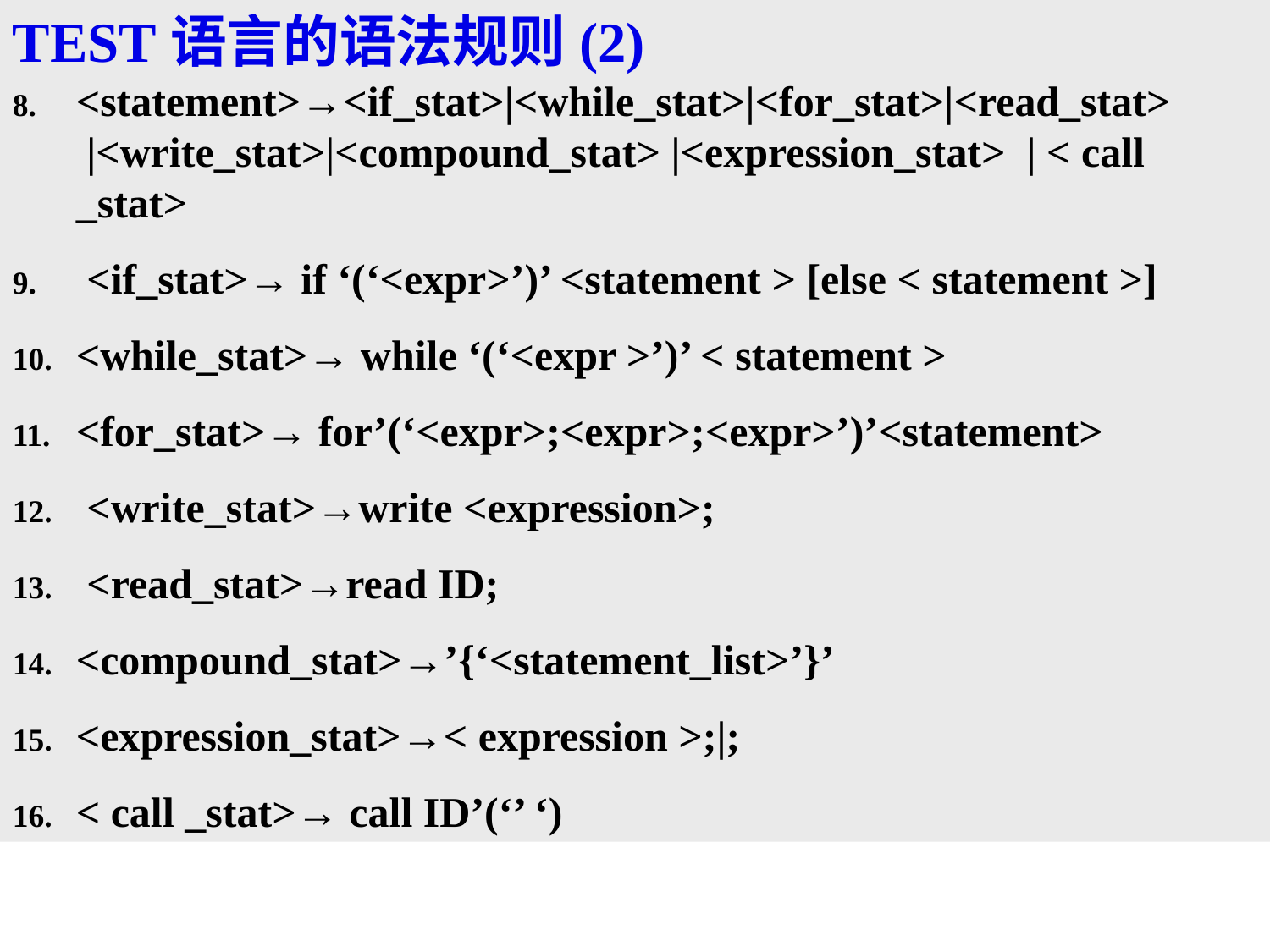

TEST语言的语法规则(2)
<statement>→<if_stat>|<while_stat>|<for_stat>|<read_stat>
       |<write_stat>|<compound_stat> |<expression_stat>  | < call _stat>
 <if_stat>→ if ‘(‘<expr>’)’ <statement > [else < statement >]
<while_stat>→ while ‘(‘<expr >’)’ < statement >
<for_stat>→ for’(‘<expr>;<expr>;<expr>’)’<statement>
 <write_stat>→write <expression>;
 <read_stat>→read ID;
<compound_stat>→’{‘<statement_list>’}’
<expression_stat>→< expression >;|;
< call _stat>→ call ID’(‘’ ‘)
2020/10/28
44